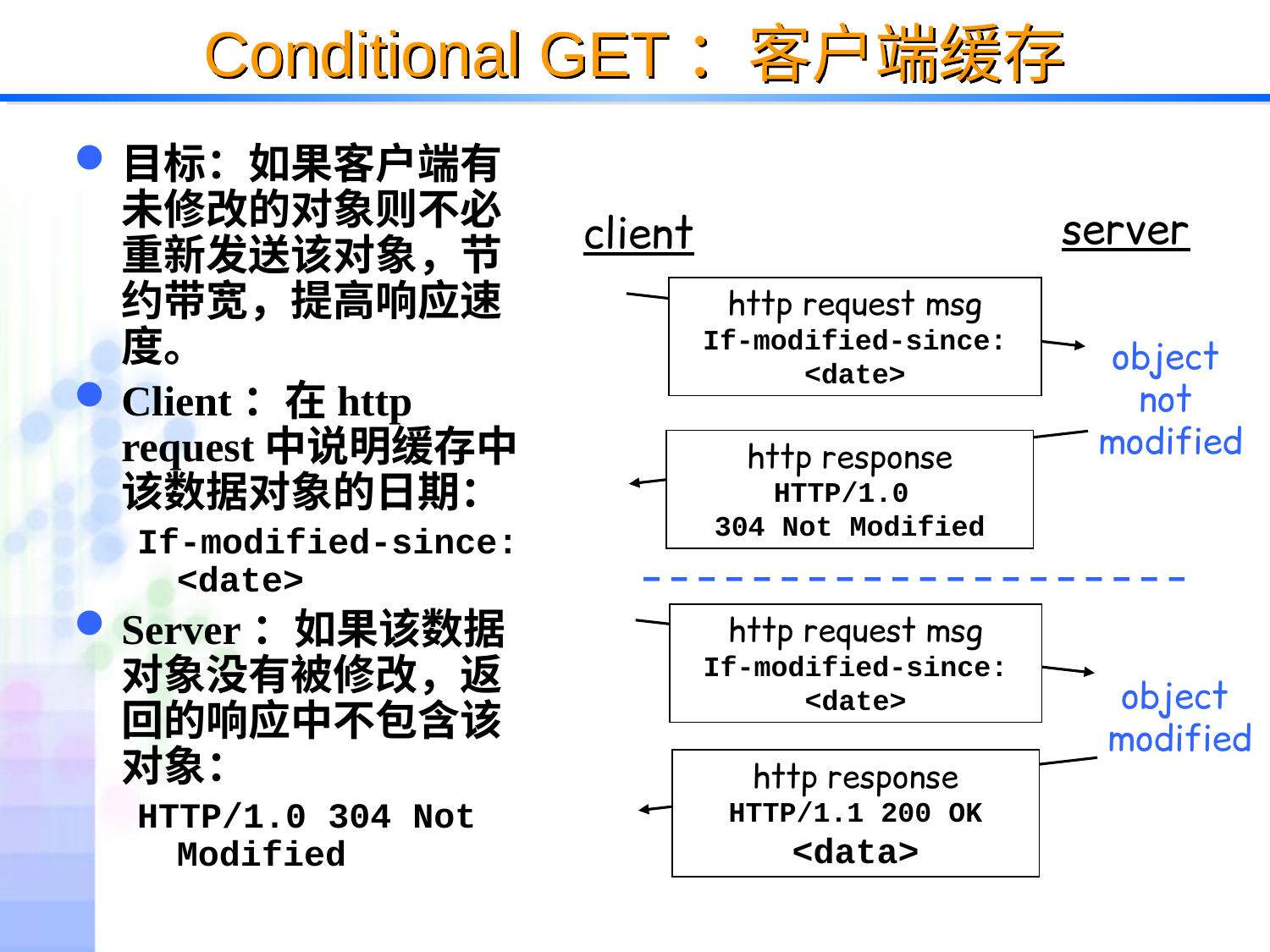

# Conditional GET：客户端缓存
目标：如果客户端有未修改的对象则不必重新发送该对象，节约带宽，提高响应速度。
Client：在http request中说明缓存中该数据对象的日期：
If-modified-since: <date>
Server：如果该数据对象没有被修改，返回的响应中不包含该对象：
HTTP/1.0 304 Not Modified
server
client
http request msg
If-modified-since: <date>

object
not
modified
http response
HTTP/1.0
304 Not Modified

http request msg
If-modified-since: <date>

object
modified
http response
HTTP/1.1 200 OK
<data>